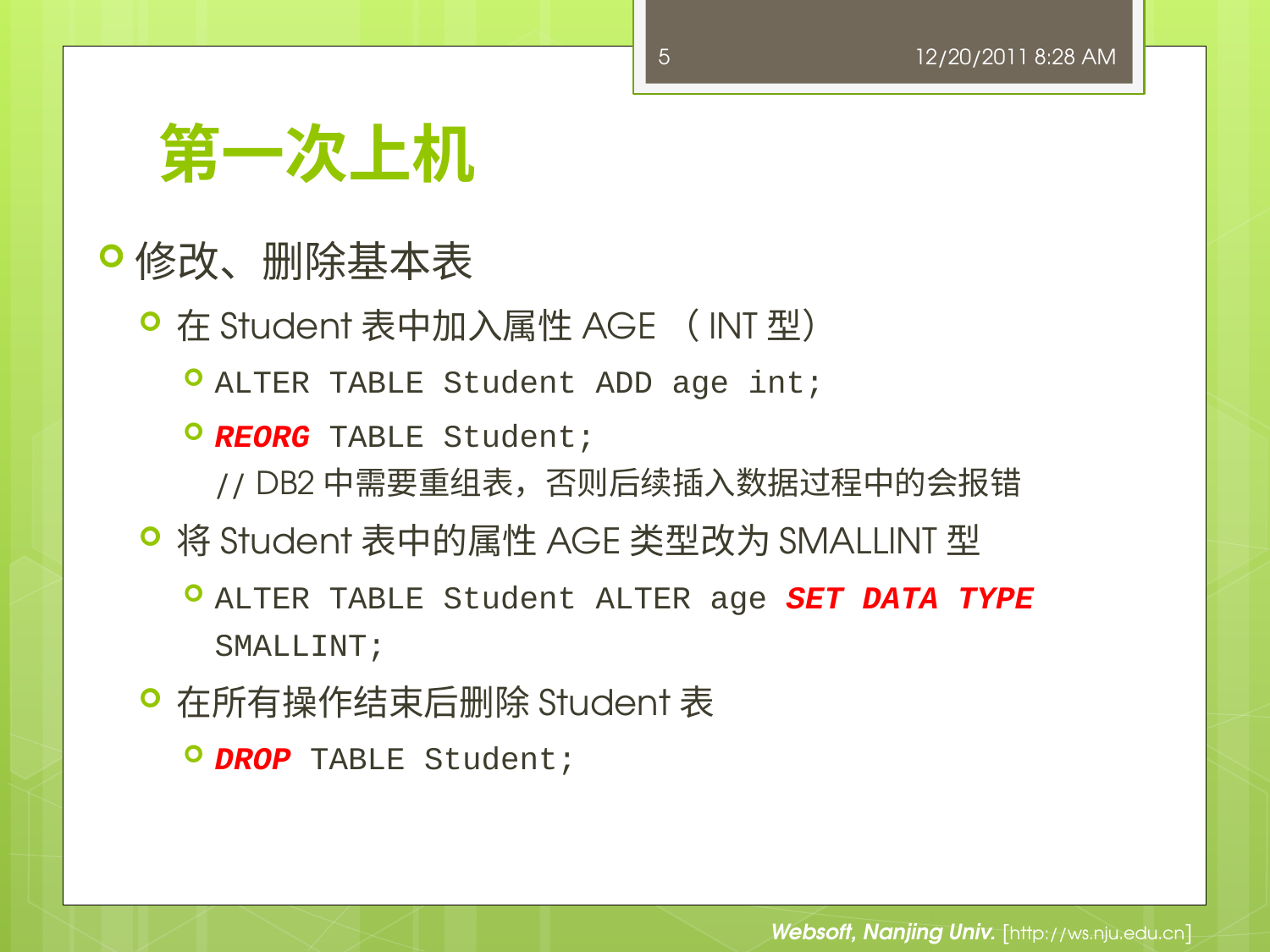

5
12/20/2011 8:28 AM
# 第一次上机
修改、删除基本表
在Student表中加入属性AGE（INT型）
ALTER TABLE Student ADD age int;
REORG TABLE Student;
// DB2中需要重组表，否则后续插入数据过程中的会报错
将Student表中的属性AGE类型改为SMALLINT型
ALTER TABLE Student ALTER age SET DATA TYPE SMALLINT;
在所有操作结束后删除Student表
DROP TABLE Student;
Websoft, Nanjing Univ. [http://ws.nju.edu.cn]